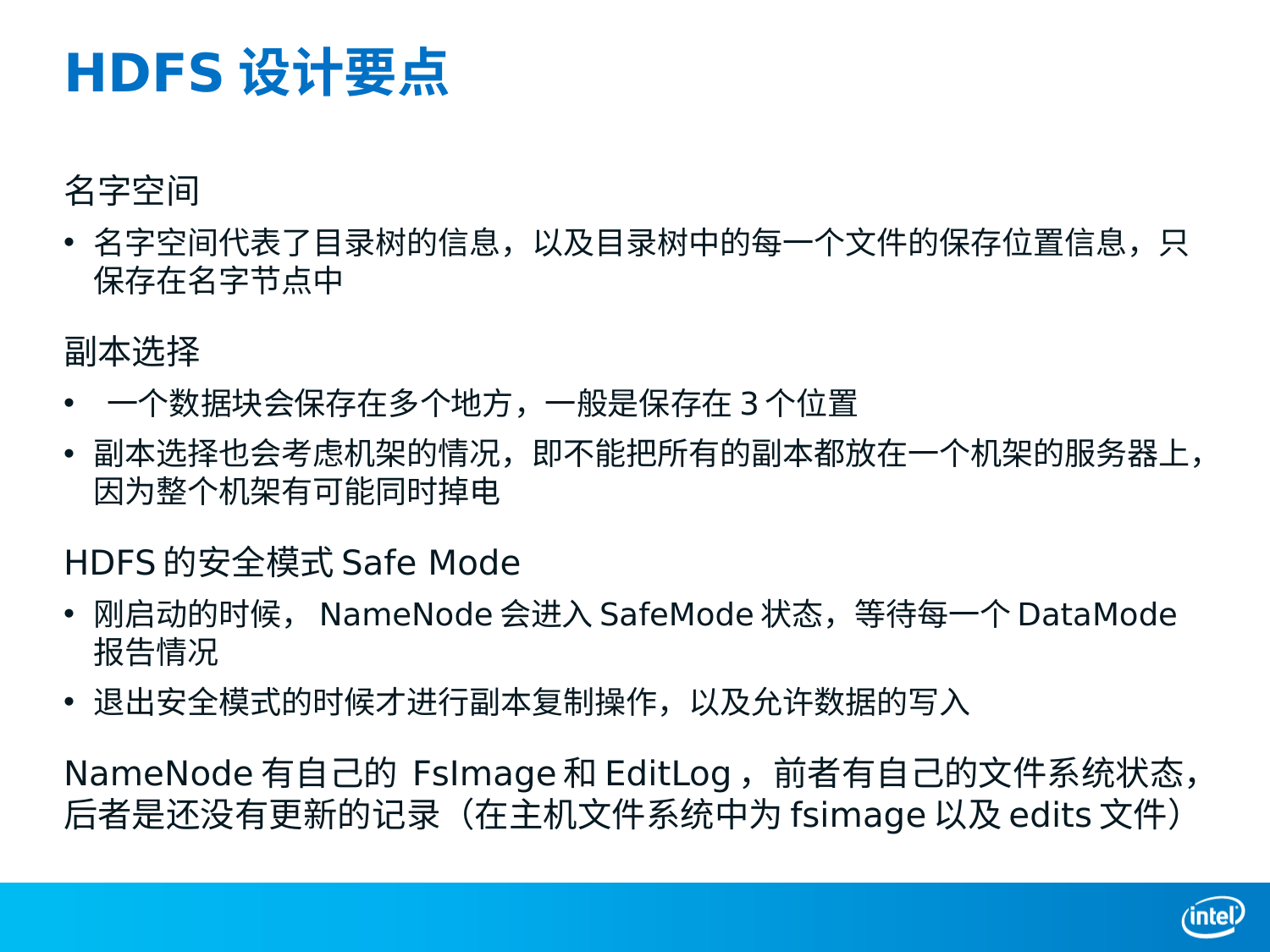

# HDFS设计要点
名字空间
名字空间代表了目录树的信息，以及目录树中的每一个文件的保存位置信息，只保存在名字节点中
副本选择
 一个数据块会保存在多个地方，一般是保存在3个位置
副本选择也会考虑机架的情况，即不能把所有的副本都放在一个机架的服务器上，因为整个机架有可能同时掉电
HDFS的安全模式Safe Mode
刚启动的时候，NameNode会进入SafeMode状态，等待每一个DataMode报告情况
退出安全模式的时候才进行副本复制操作，以及允许数据的写入
NameNode有自己的 FsImage和EditLog，前者有自己的文件系统状态，后者是还没有更新的记录（在主机文件系统中为fsimage以及edits文件）